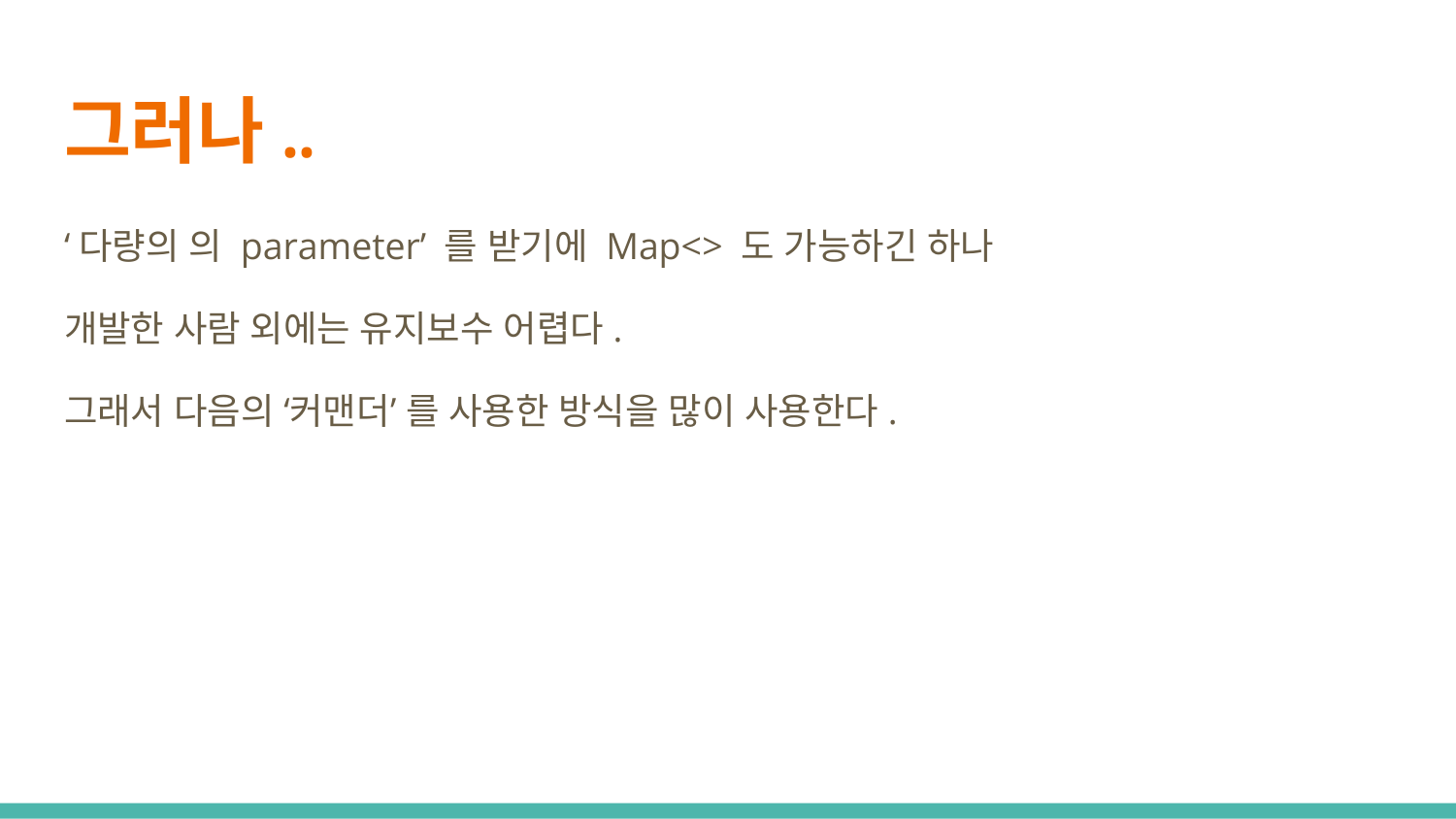

# 그러나..
‘다량의 의 parameter’ 를 받기에 Map<> 도 가능하긴 하나
개발한 사람 외에는 유지보수 어렵다.
그래서 다음의 ‘커맨더’ 를 사용한 방식을 많이 사용한다.